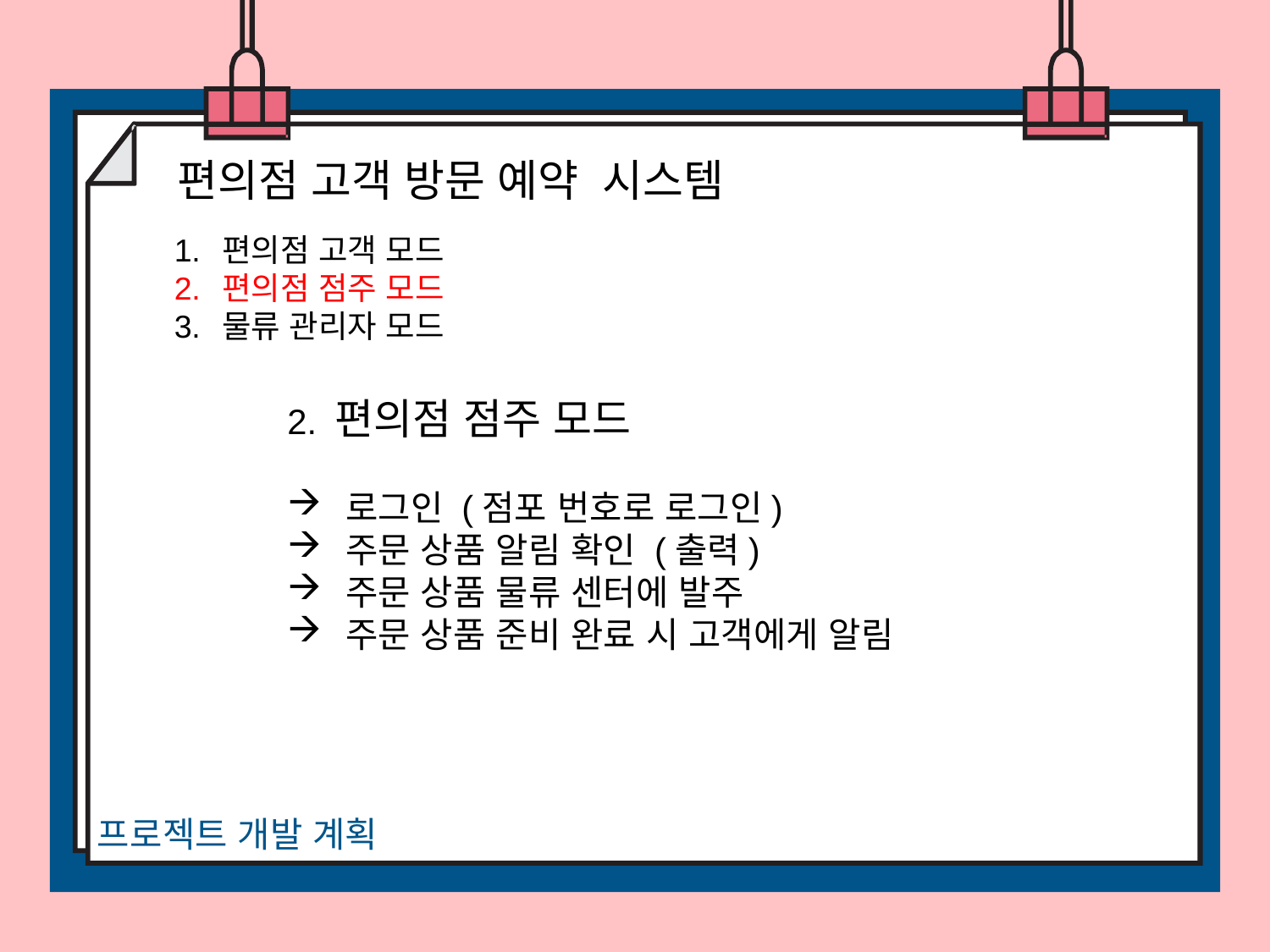

편의점 고객 방문 예약  시스템

편의점 고객 모드
편의점 점주 모드
물류 관리자 모드
2. 편의점 점주 모드

 로그인 (점포 번호로 로그인)
 주문 상품 알림 확인 (출력)
 주문 상품 물류 센터에 발주
 주문 상품 준비 완료 시 고객에게 알림

프로젝트 개발 계획